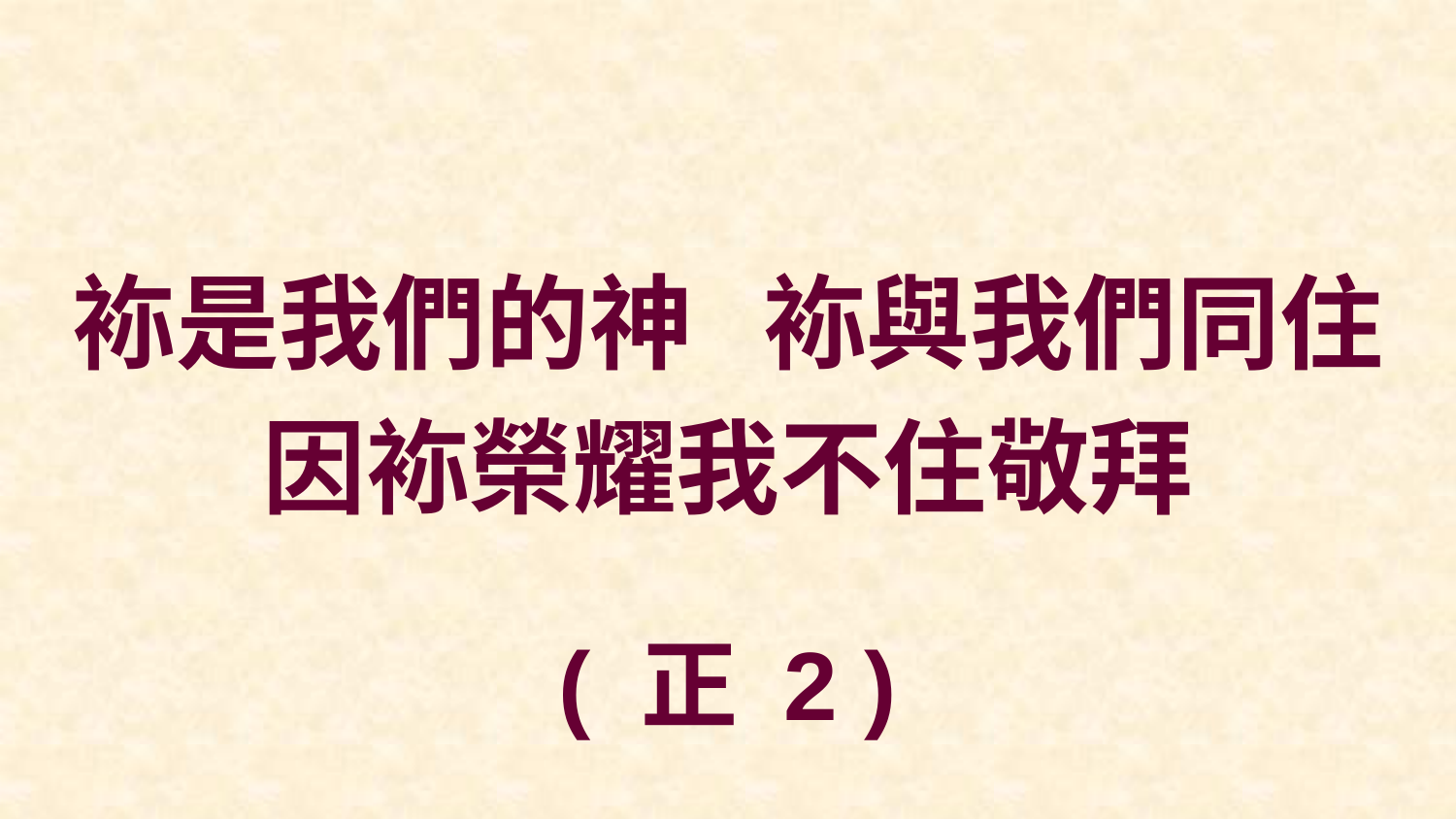

袮是我們的神   袮與我們同住
因袮榮耀我不住敬拜
( 正 2 )